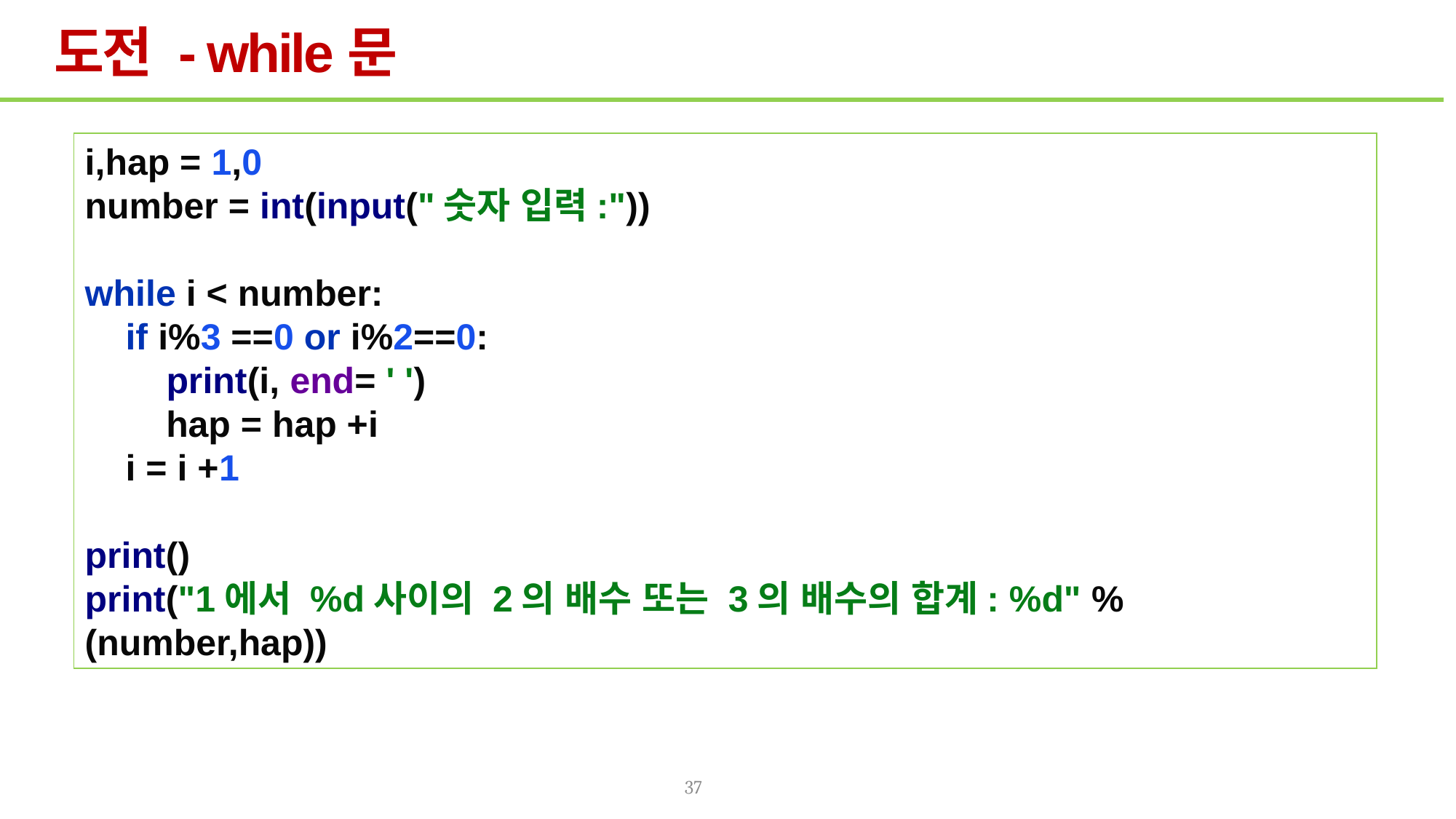

# 도전 - while문
i,hap = 1,0
number = int(input("숫자 입력:"))
while i < number:
    if i%3 ==0 or i%2==0:
        print(i, end= ' ')
        hap = hap +i
    i = i +1
print()
print("1에서 %d사이의 2의 배수 또는 3의 배수의 합계: %d" % (number,hap))
37